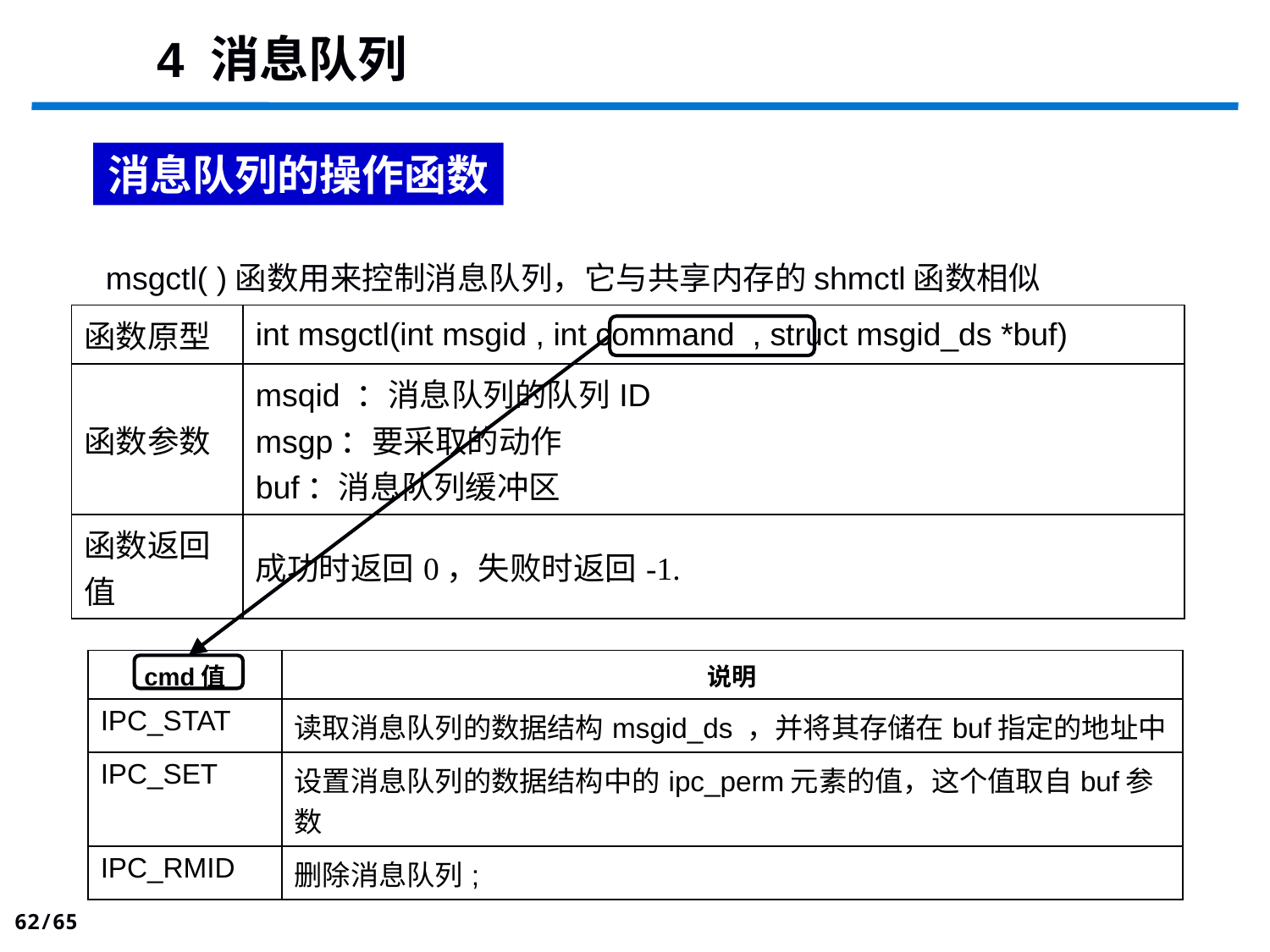

4 消息队列
消息队列的操作函数
msgctl( )函数用来控制消息队列，它与共享内存的shmctl函数相似
| 函数原型 | int msgctl(int msgid , int command , struct msgid\_ds \*buf) |
| --- | --- |
| 函数参数 | msqid ：消息队列的队列ID msgp：要采取的动作 buf：消息队列缓冲区 |
| 函数返回值 | 成功时返回0，失败时返回-1. |

| cmd值 | 说明 |
| --- | --- |
| IPC\_STAT | 读取消息队列的数据结构msgid\_ds ，并将其存储在buf指定的地址中 |
| IPC\_SET | 设置消息队列的数据结构中的ipc\_perm元素的值，这个值取自buf参数 |
| IPC\_RMID | 删除消息队列; |